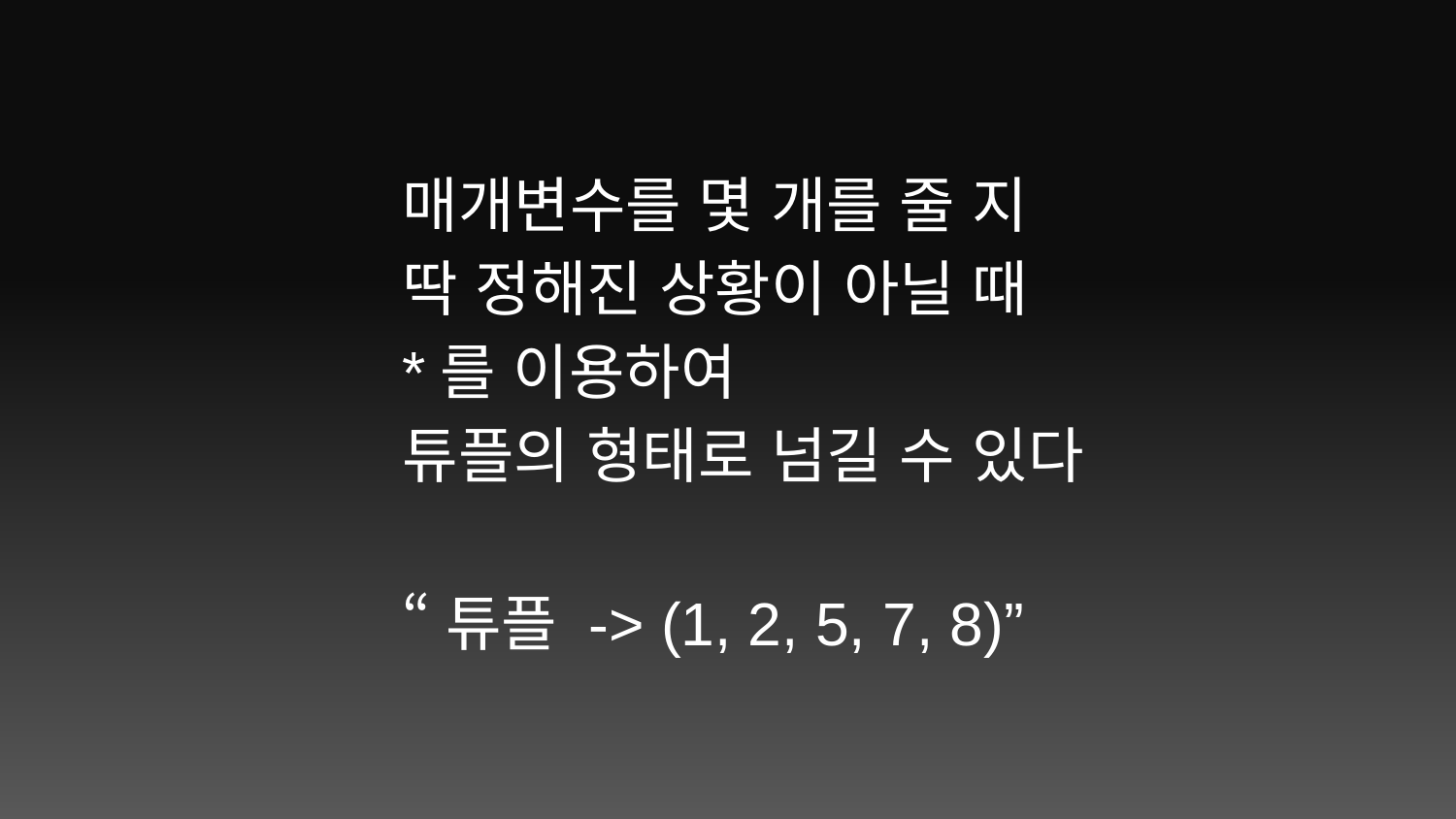

매개변수를 몇 개를 줄 지
딱 정해진 상황이 아닐 때
*를 이용하여
튜플의 형태로 넘길 수 있다

“튜플 -> (1, 2, 5, 7, 8)”